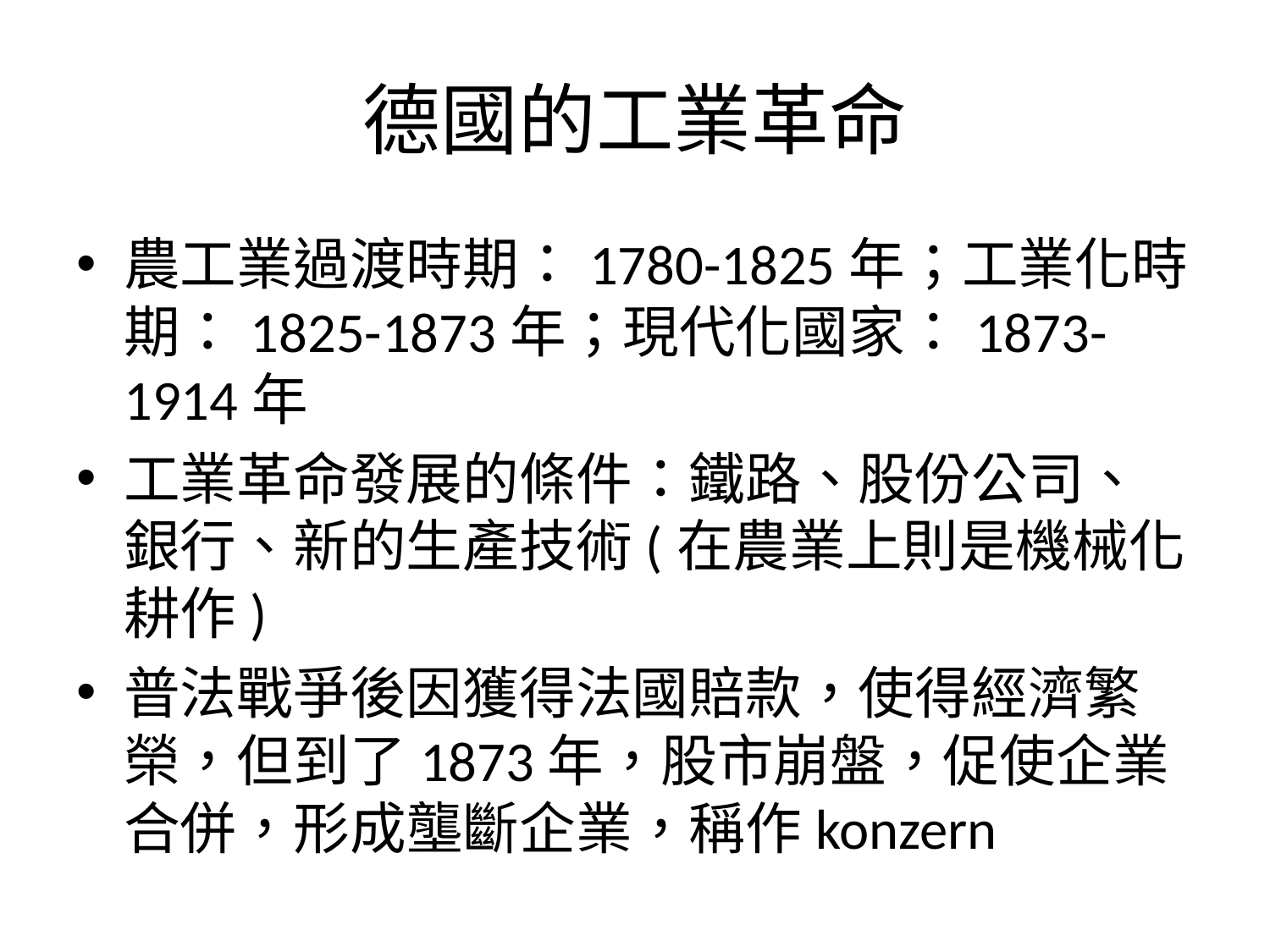

# 德國的工業革命
農工業過渡時期：1780-1825年；工業化時期：1825-1873年；現代化國家：1873-1914年
工業革命發展的條件：鐵路、股份公司、銀行、新的生產技術(在農業上則是機械化耕作)
普法戰爭後因獲得法國賠款，使得經濟繁榮，但到了1873年，股市崩盤，促使企業合併，形成壟斷企業，稱作konzern